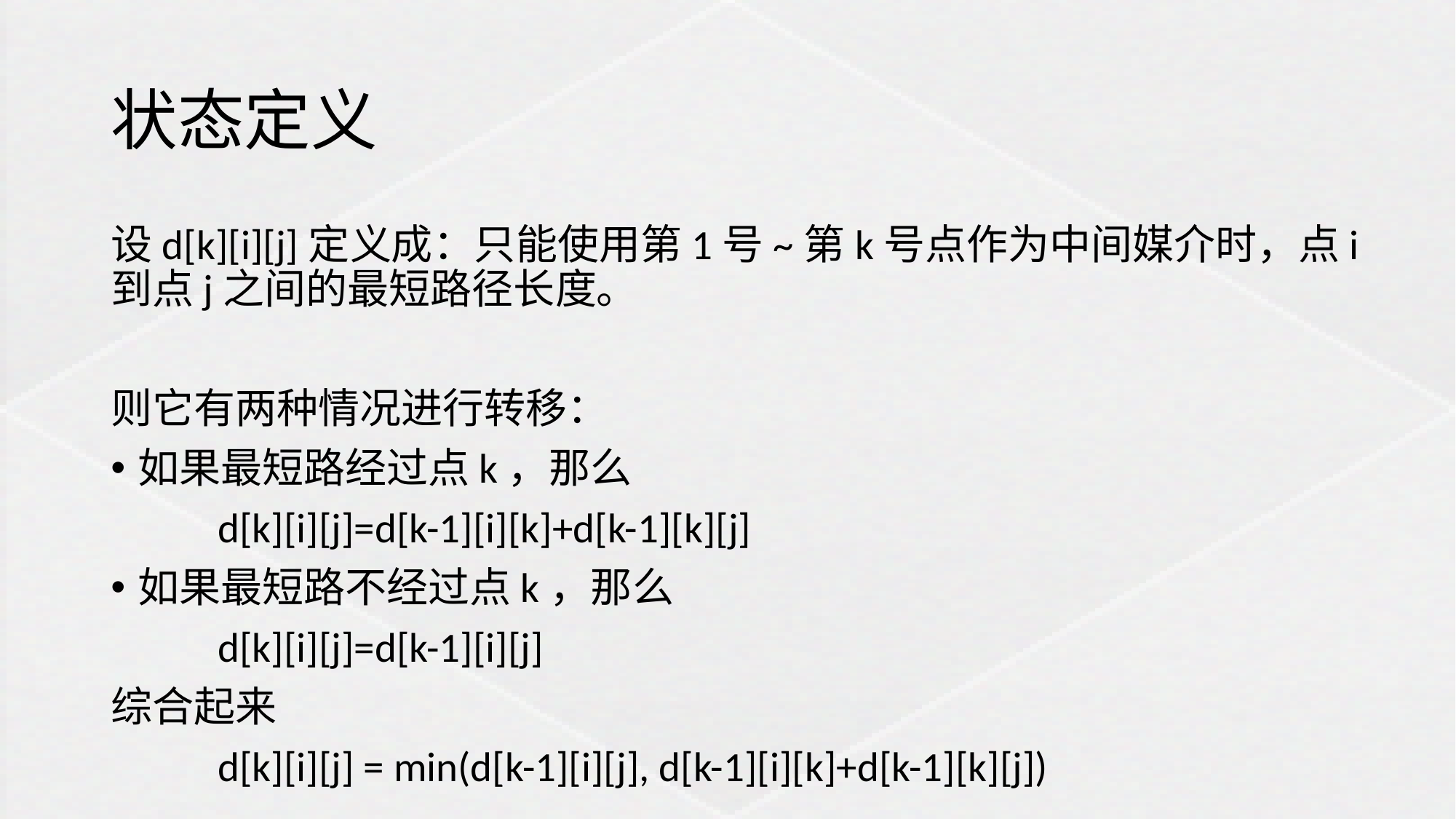

# 状态定义
设d[k][i][j]定义成：只能使用第1号~第k号点作为中间媒介时，点i到点j之间的最短路径长度。

则它有两种情况进行转移：
如果最短路经过点k，那么
	d[k][i][j]=d[k-1][i][k]+d[k-1][k][j]
如果最短路不经过点k，那么
	d[k][i][j]=d[k-1][i][j]
综合起来
	d[k][i][j] = min(d[k-1][i][j], d[k-1][i][k]+d[k-1][k][j])